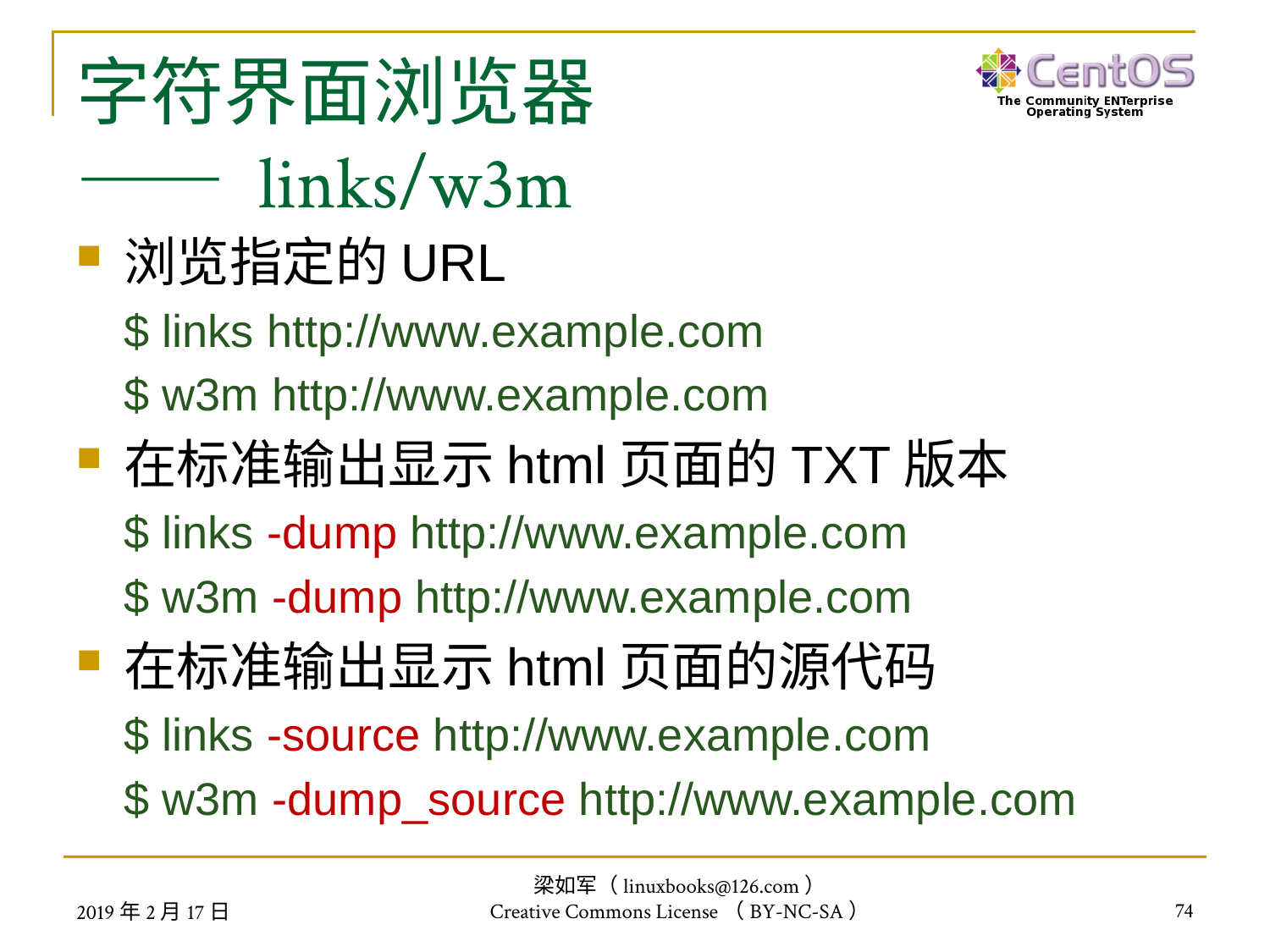

# 字符界面浏览器 —— links/w3m
浏览指定的URL
$ links http://www.example.com
$ w3m http://www.example.com
在标准输出显示html页面的TXT版本
$ links -dump http://www.example.com
$ w3m -dump http://www.example.com
在标准输出显示html页面的源代码
$ links -source http://www.example.com
$ w3m -dump_source http://www.example.com
梁如军（linuxbooks@126.com）
Creative Commons License（BY-NC-SA）
2019年2月17日
74